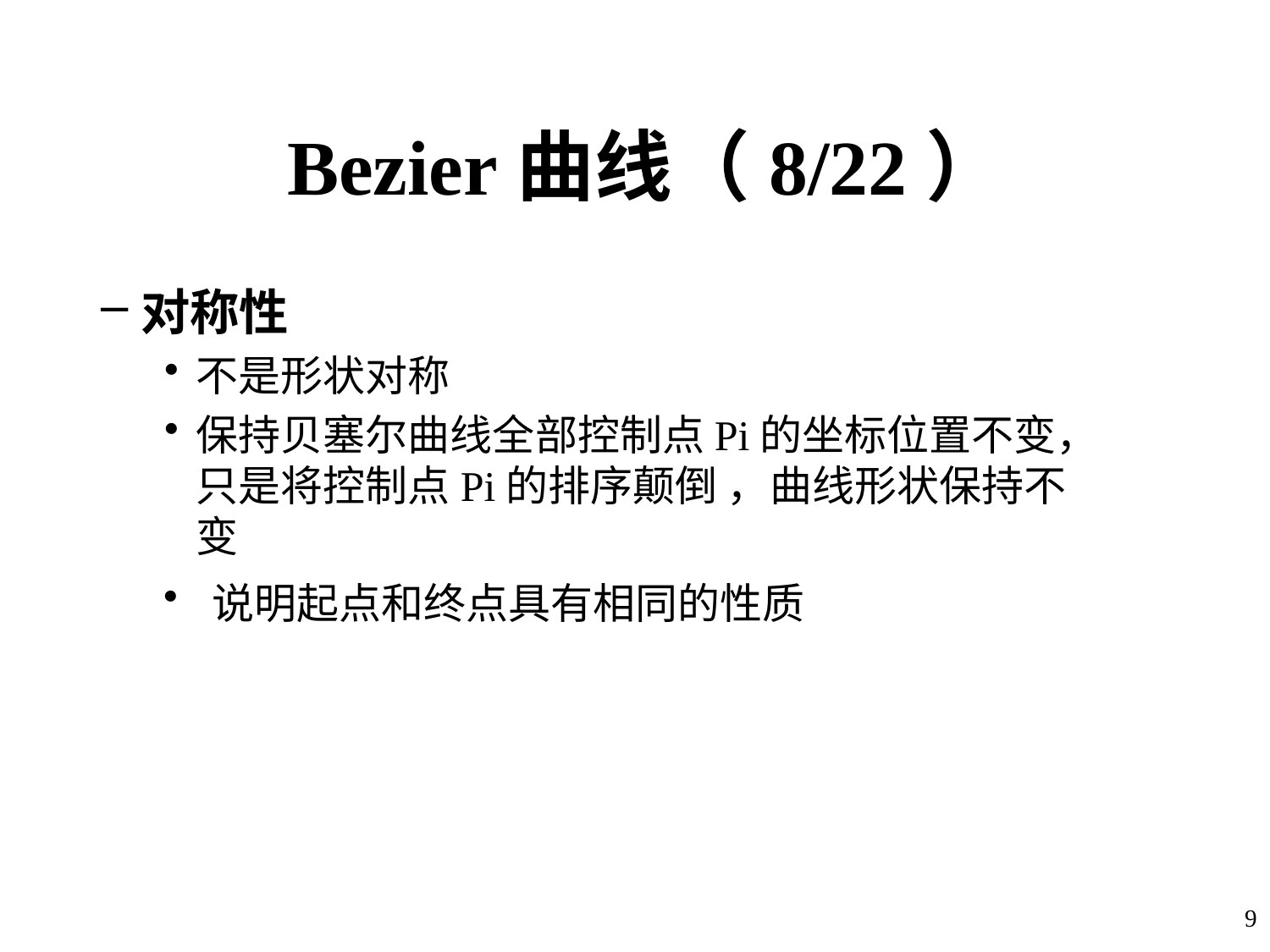

# Bezier曲线（8/22）
对称性
不是形状对称
保持贝塞尔曲线全部控制点Pi的坐标位置不变，只是将控制点Pi的排序颠倒 ，曲线形状保持不变
说明起点和终点具有相同的性质
9